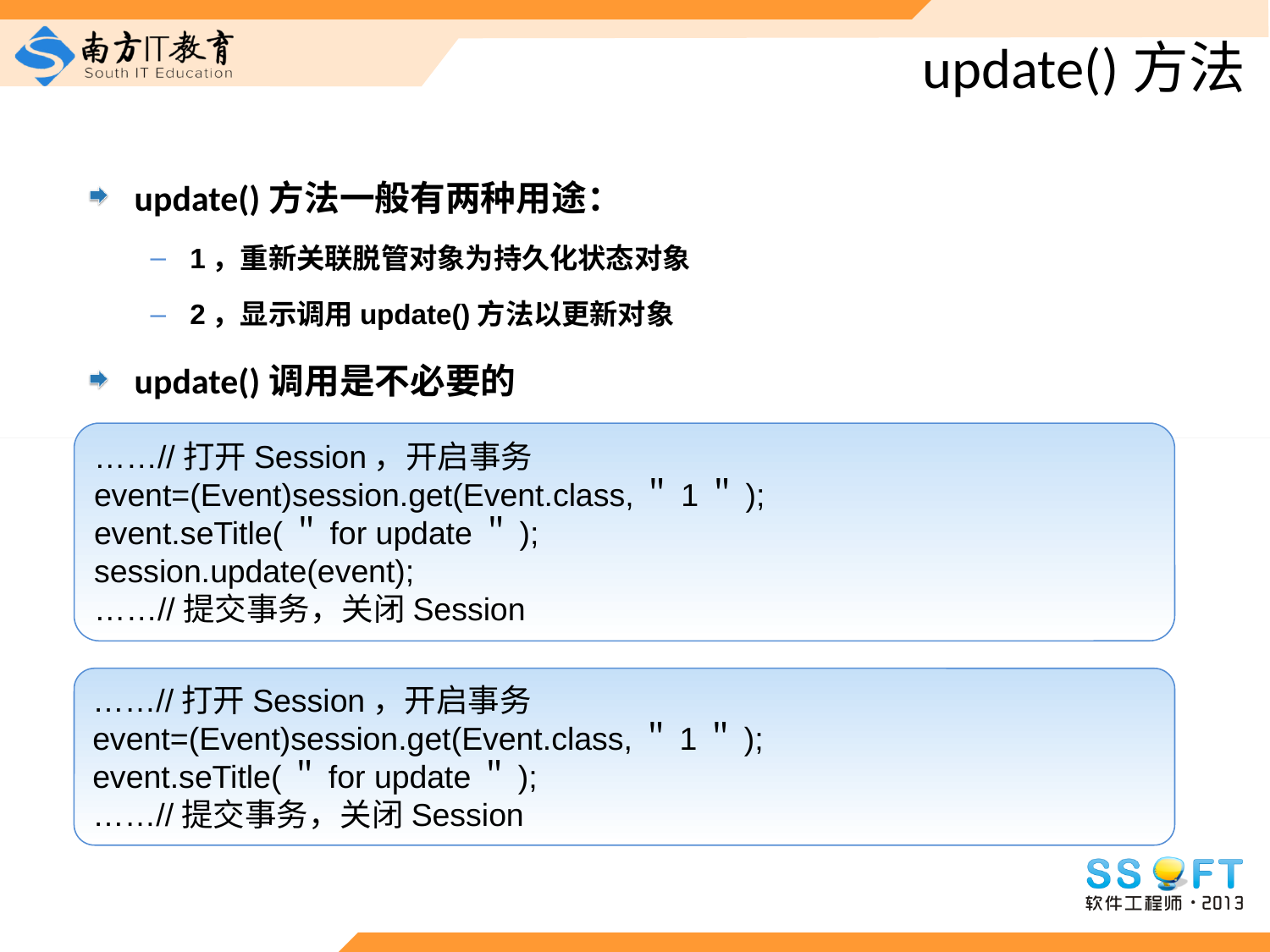

# update()方法
update()方法一般有两种用途：
1，重新关联脱管对象为持久化状态对象
2，显示调用update()方法以更新对象
update()调用是不必要的

……//打开Session，开启事务
event=(Event)session.get(Event.class,＂1＂);
event.seTitle(＂for update＂);
session.update(event);
……//提交事务，关闭Session

……//打开Session，开启事务
event=(Event)session.get(Event.class,＂1＂);
event.seTitle(＂for update＂);
……//提交事务，关闭Session